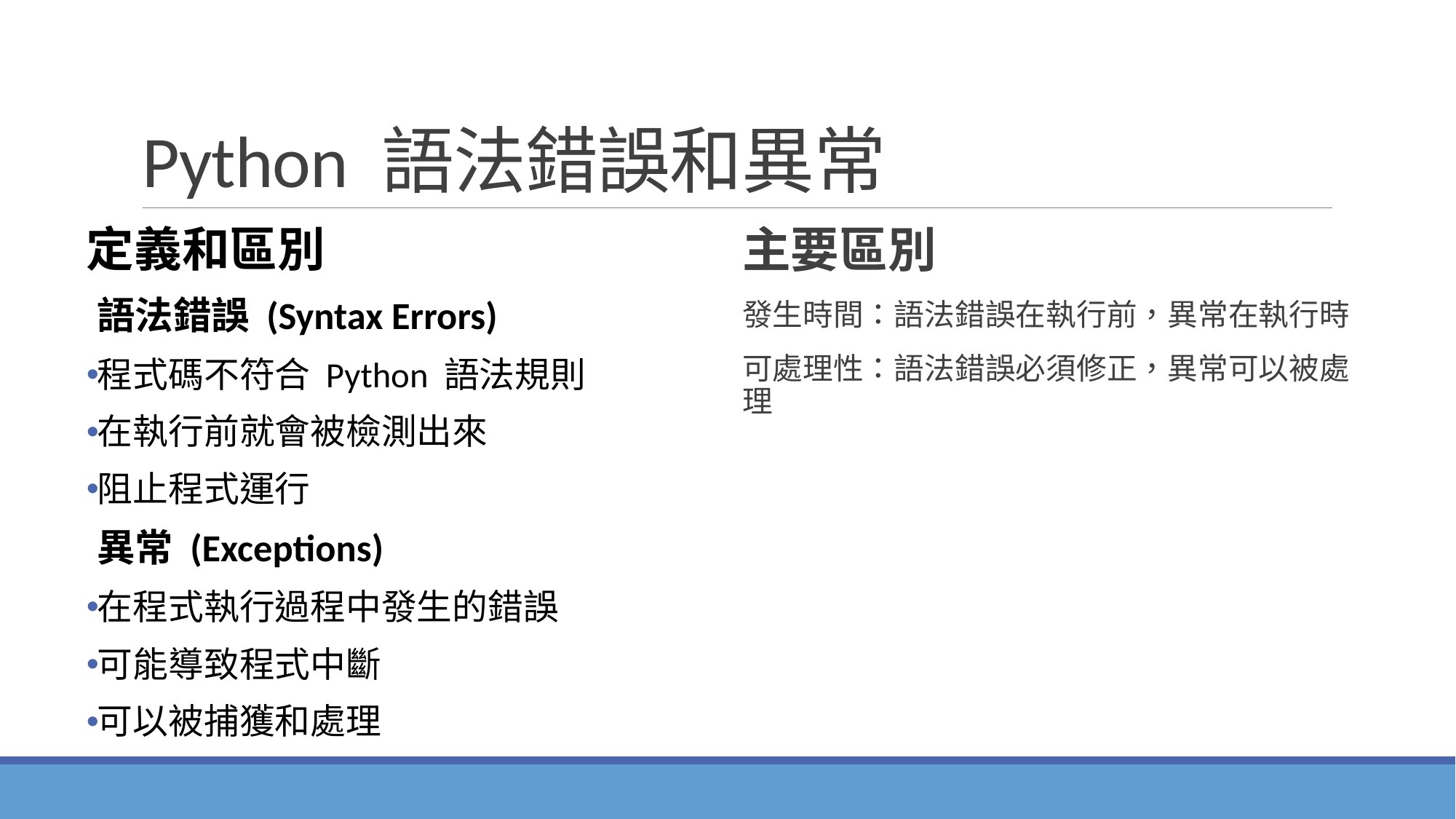

# Python 語法錯誤和異常
定義和區別
語法錯誤 (Syntax Errors)
程式碼不符合 Python 語法規則
在執行前就會被檢測出來
阻止程式運行
異常 (Exceptions)
在程式執行過程中發生的錯誤
可能導致程式中斷
可以被捕獲和處理

主要區別
發生時間：語法錯誤在執行前，異常在執行時
可處理性：語法錯誤必須修正，異常可以被處理